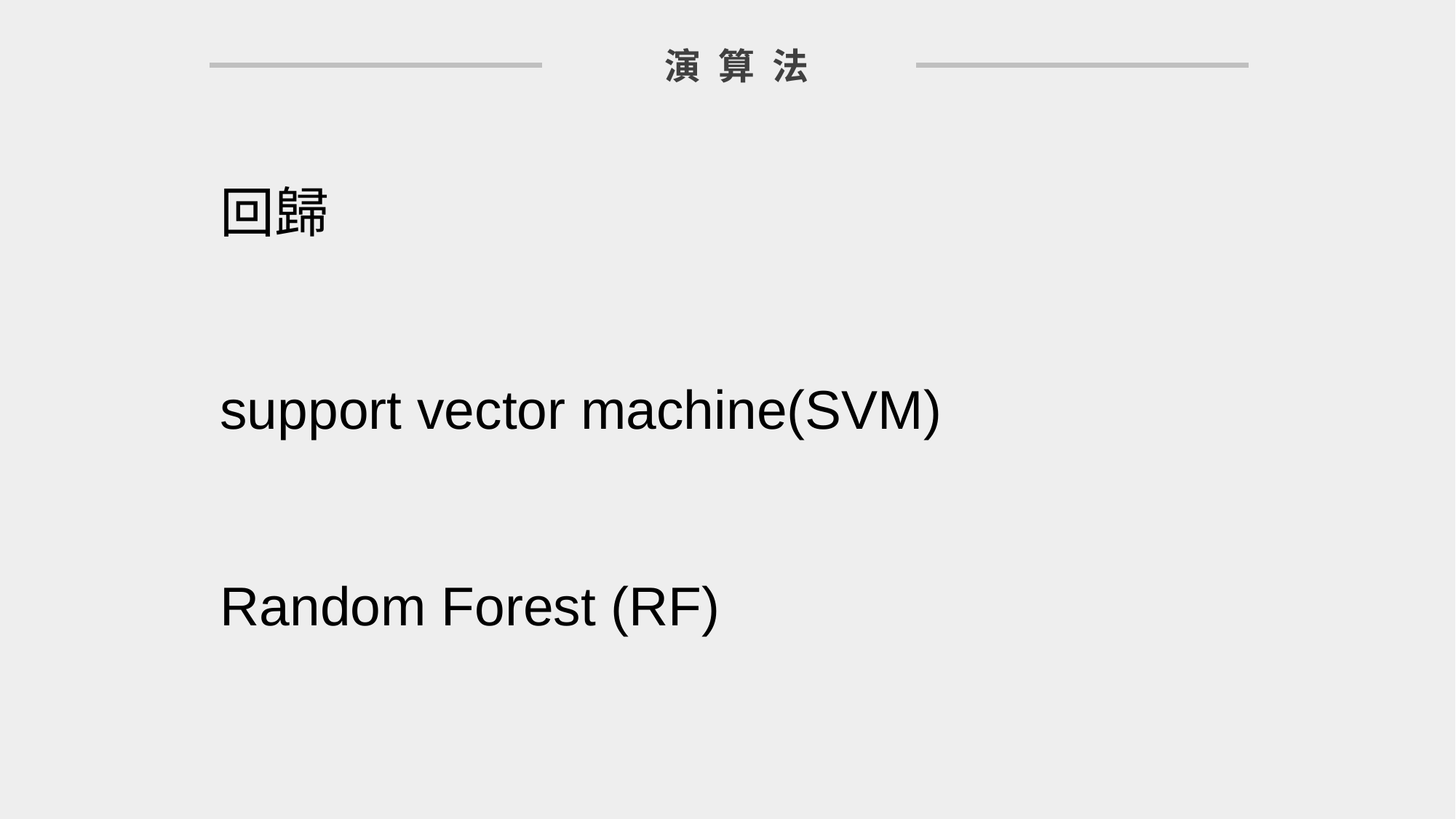

演 算 法
回歸

support vector machine(SVM)

Random Forest (RF)